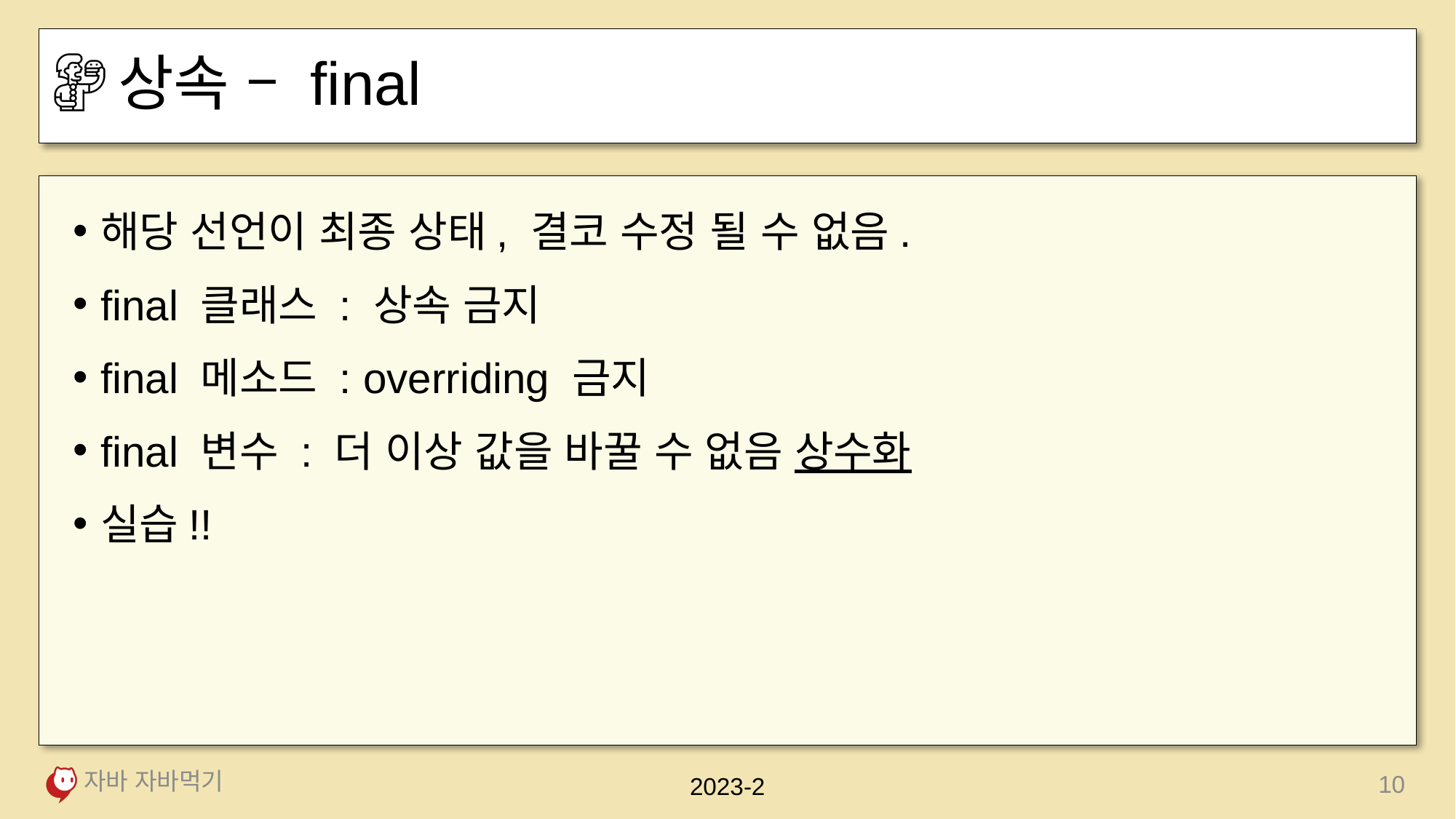

# 상속 – final
해당 선언이 최종 상태, 결코 수정 될 수 없음.
final 클래스 : 상속 금지
final 메소드 : overriding 금지
final 변수 : 더 이상 값을 바꿀 수 없음 상수화
실습!!
자바 자바먹기
10